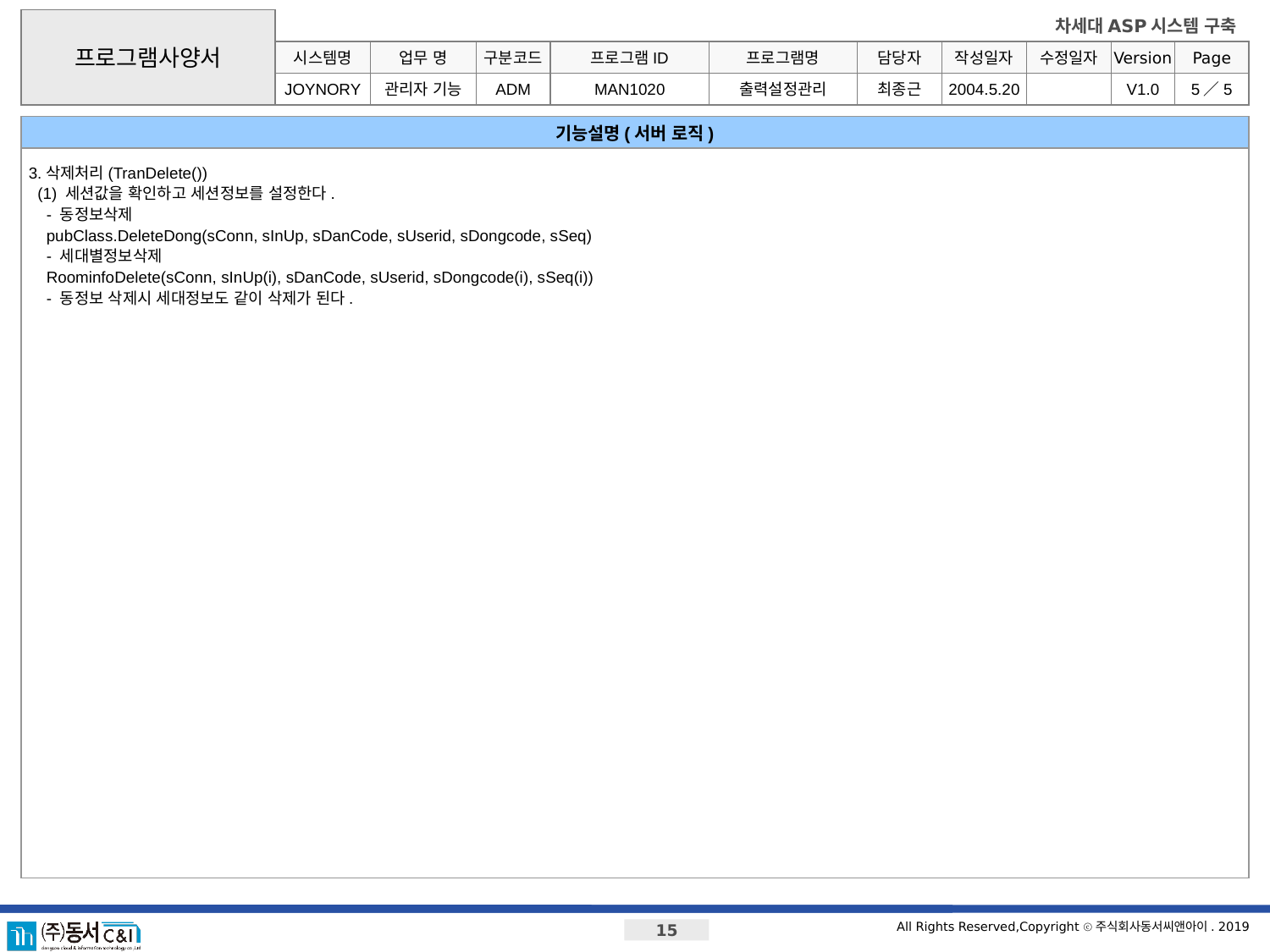

프로그램사양서
시스템명
업무 명
구분코드
프로그램ID
프로그램명
JOYNORY
관리자 기능
ADM
MAN1020
출력설정관리
최종근
2004.5.20

V1.0
5／5
기능설명(서버 로직)
3.삭제처리(TranDelete())
  (1) 세션값을 확인하고 세션정보를 설정한다.
    - 동정보삭제
    pubClass.DeleteDong(sConn, sInUp, sDanCode, sUserid, sDongcode, sSeq)
    - 세대별정보삭제
    RoominfoDelete(sConn, sInUp(i), sDanCode, sUserid, sDongcode(i), sSeq(i))
    - 동정보 삭제시 세대정보도 같이 삭제가 된다.